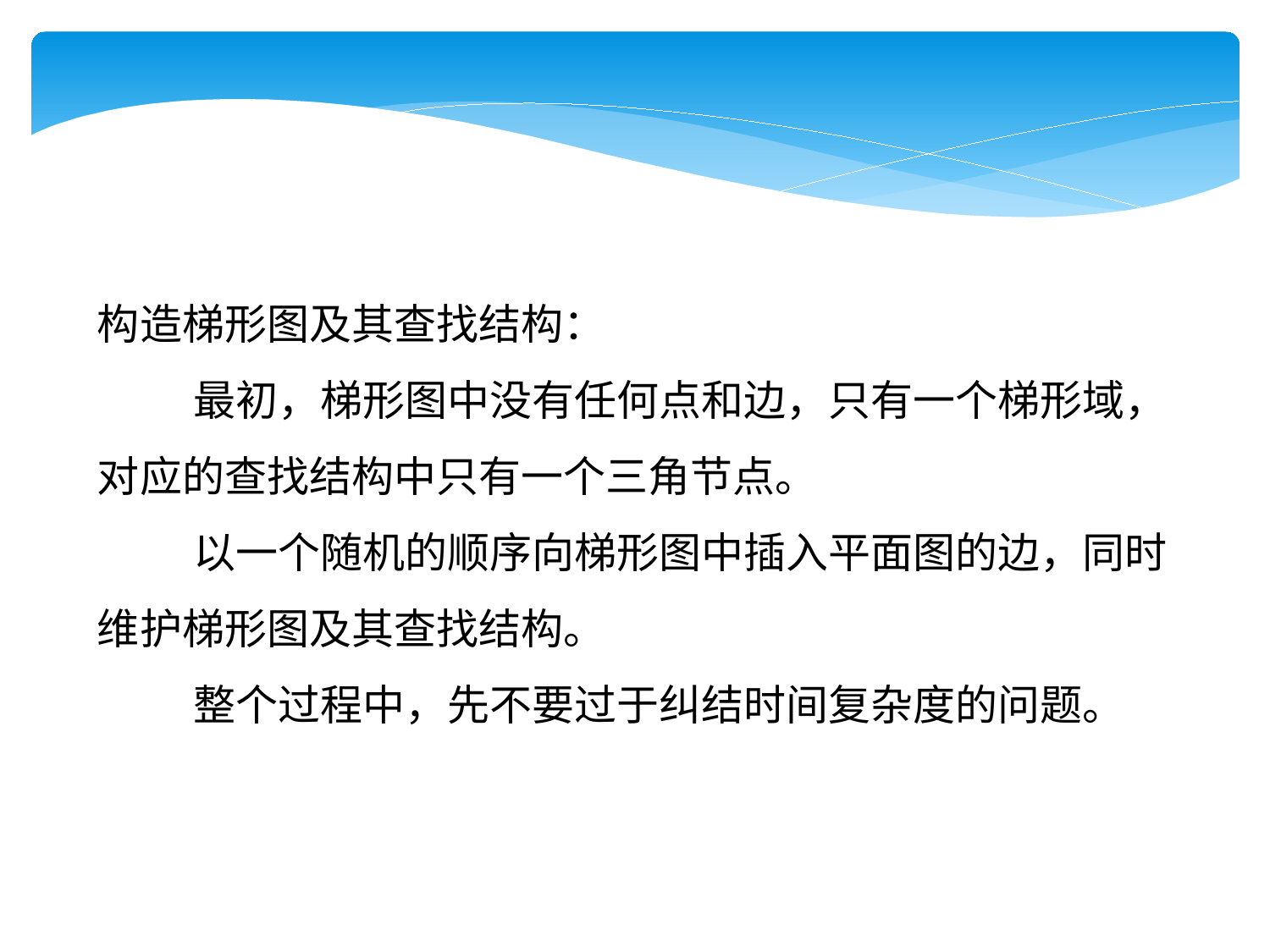

构造梯形图及其查找结构：
         最初，梯形图中没有任何点和边，只有一个梯形域，对应的查找结构中只有一个三角节点。
         以一个随机的顺序向梯形图中插入平面图的边，同时维护梯形图及其查找结构。
         整个过程中，先不要过于纠结时间复杂度的问题。